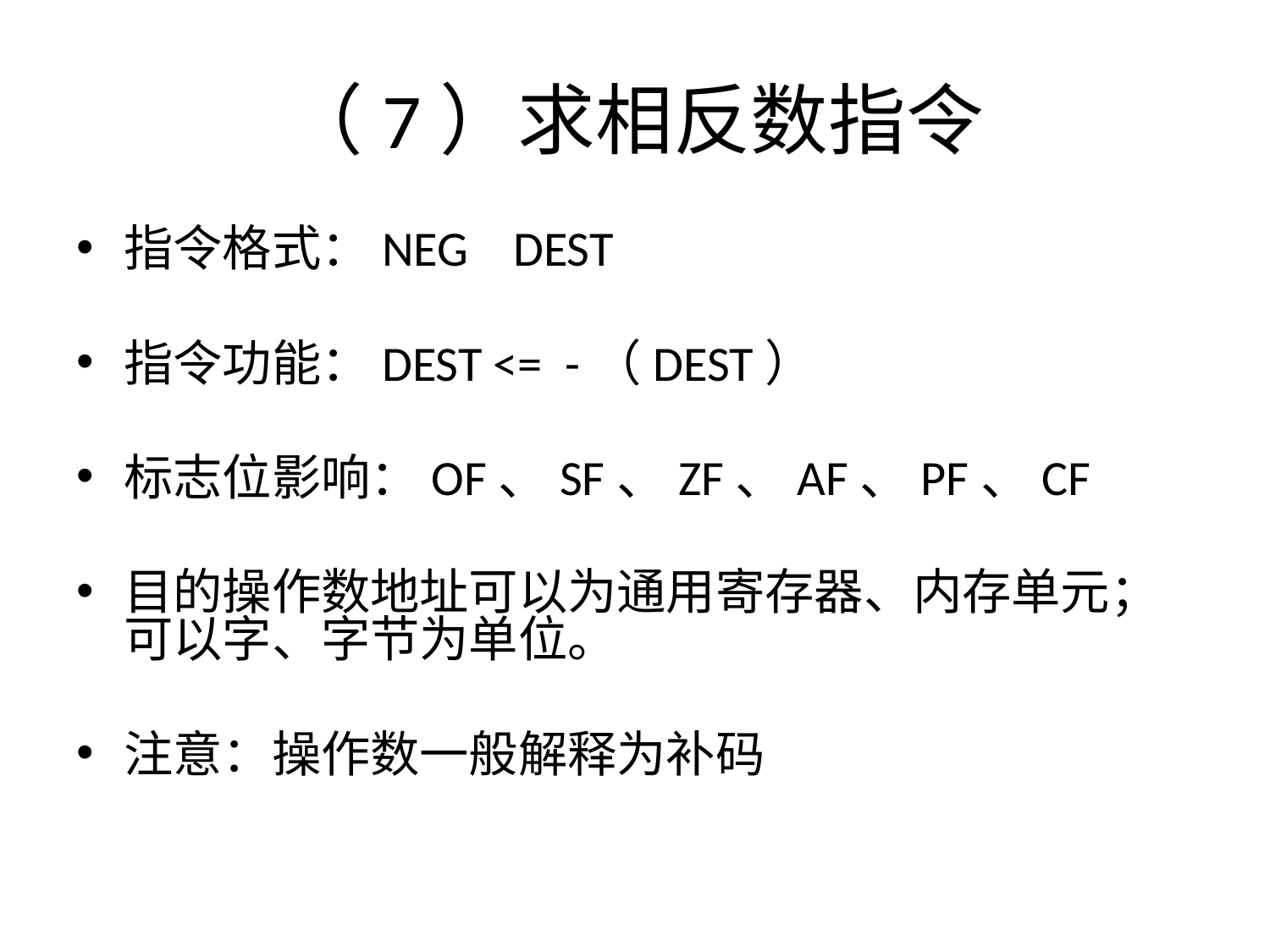

# （7）求相反数指令
指令格式：NEG    DEST

指令功能：DEST <=  -（DEST）

标志位影响：OF、SF、ZF、AF、PF、CF

目的操作数地址可以为通用寄存器、内存单元；可以字、字节为单位。

注意：操作数一般解释为补码